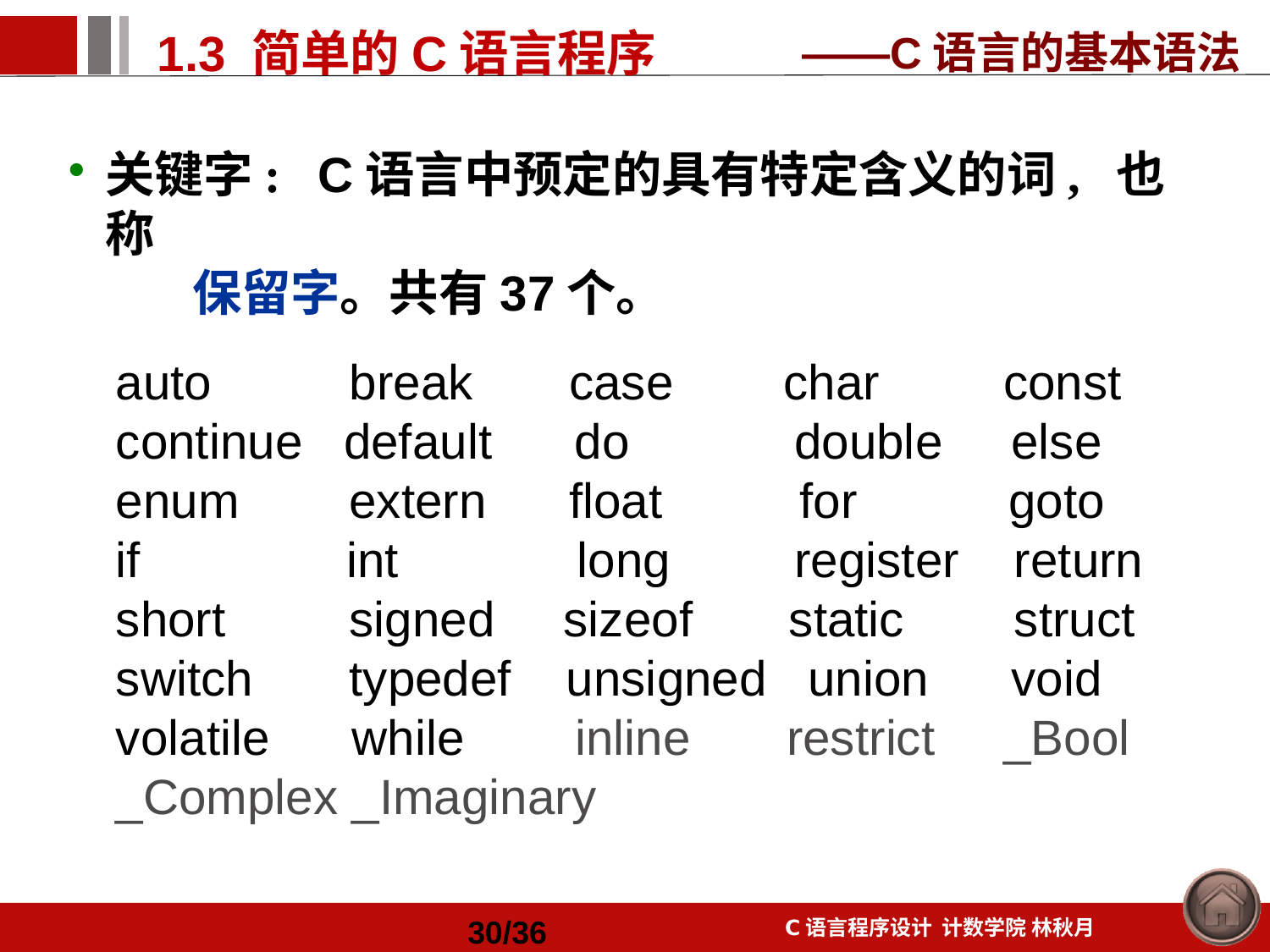

——C语言的基本语法
关键字:   C语言中预定的具有特定含义的词,  也称
          保留字。共有37个。
auto          break       case        char         const
continue   default      do            double     else
enum        extern      float          for           goto
if               int             long         register    return
short         signed     sizeof       static        struct
switch       typedef    unsigned   union      void
volatile      while        inline       restrict     _Bool
_Complex _Imaginary
30